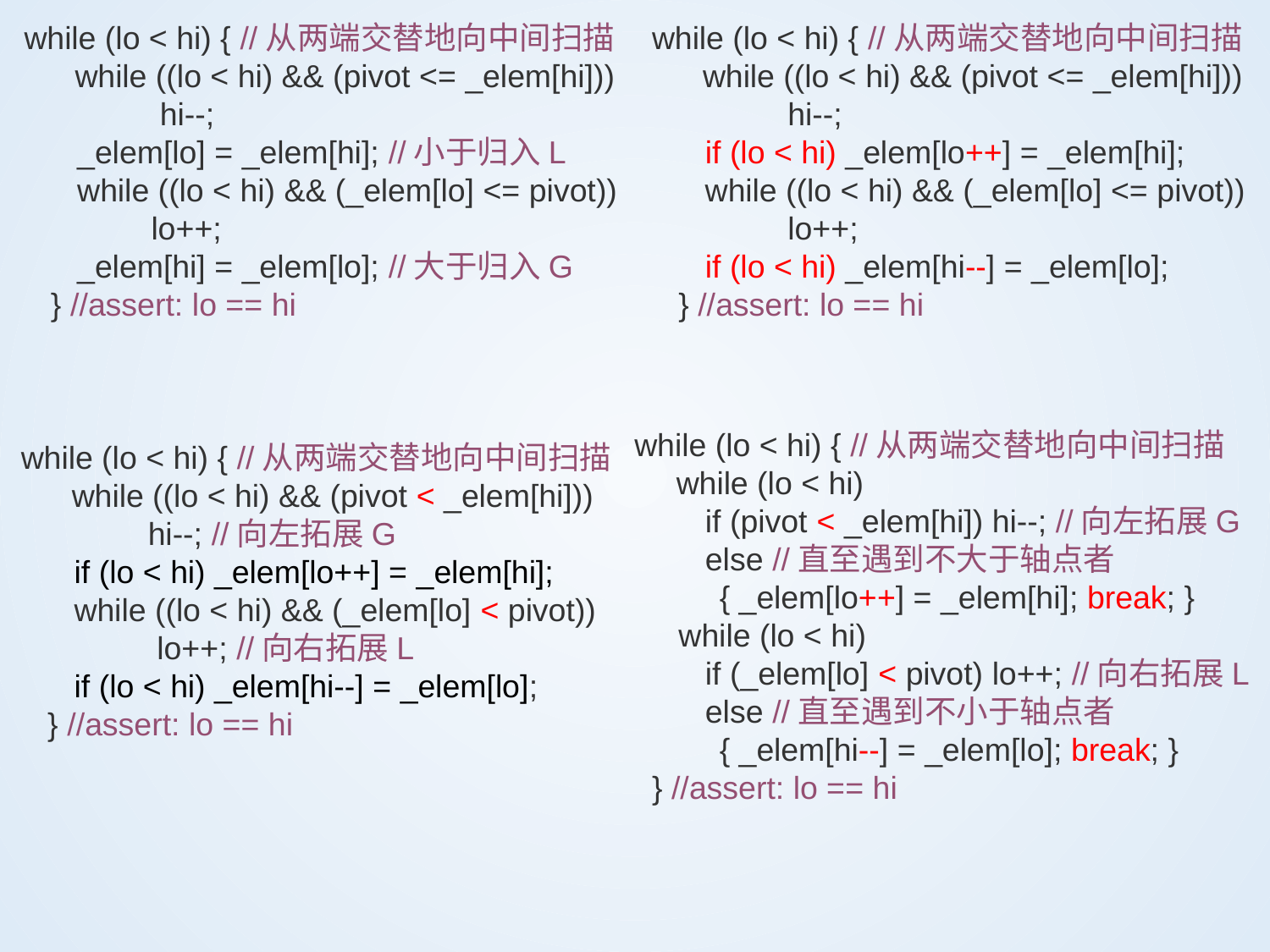

while (lo < hi) { //从两端交替地向中间扫描
      while ((lo < hi) && (pivot <= _elem[hi]))
	 hi--;
      _elem[lo] = _elem[hi]; //小于归入L
      while ((lo < hi) && (_elem[lo] <= pivot))
	lo++;
      _elem[hi] = _elem[lo]; //大于归入G
   } //assert: lo == hi
while (lo < hi) { //从两端交替地向中间扫描
      while ((lo < hi) && (pivot <= _elem[hi]))
	 hi--;
      if (lo < hi) _elem[lo++] = _elem[hi];
      while ((lo < hi) && (_elem[lo] <= pivot))
	 lo++;
      if (lo < hi) _elem[hi--] = _elem[lo];
   } //assert: lo == hi
 while (lo < hi) { //从两端交替地向中间扫描
      while (lo < hi)
         if (pivot < _elem[hi]) hi--; //向左拓展G
         else //直至遇到不大于轴点者
            { _elem[lo++] = _elem[hi]; break; }
      while (lo < hi)
         if (_elem[lo] < pivot) lo++; //向右拓展L
         else //直至遇到不小于轴点者
            { _elem[hi--] = _elem[lo]; break; }
   } //assert: lo == hi
while (lo < hi) { //从两端交替地向中间扫描
      while ((lo < hi) && (pivot < _elem[hi]))
	hi--; //向左拓展G
      if (lo < hi) _elem[lo++] = _elem[hi];
      while ((lo < hi) && (_elem[lo] < pivot))
	 lo++; //向右拓展L
      if (lo < hi) _elem[hi--] = _elem[lo];
   } //assert: lo == hi